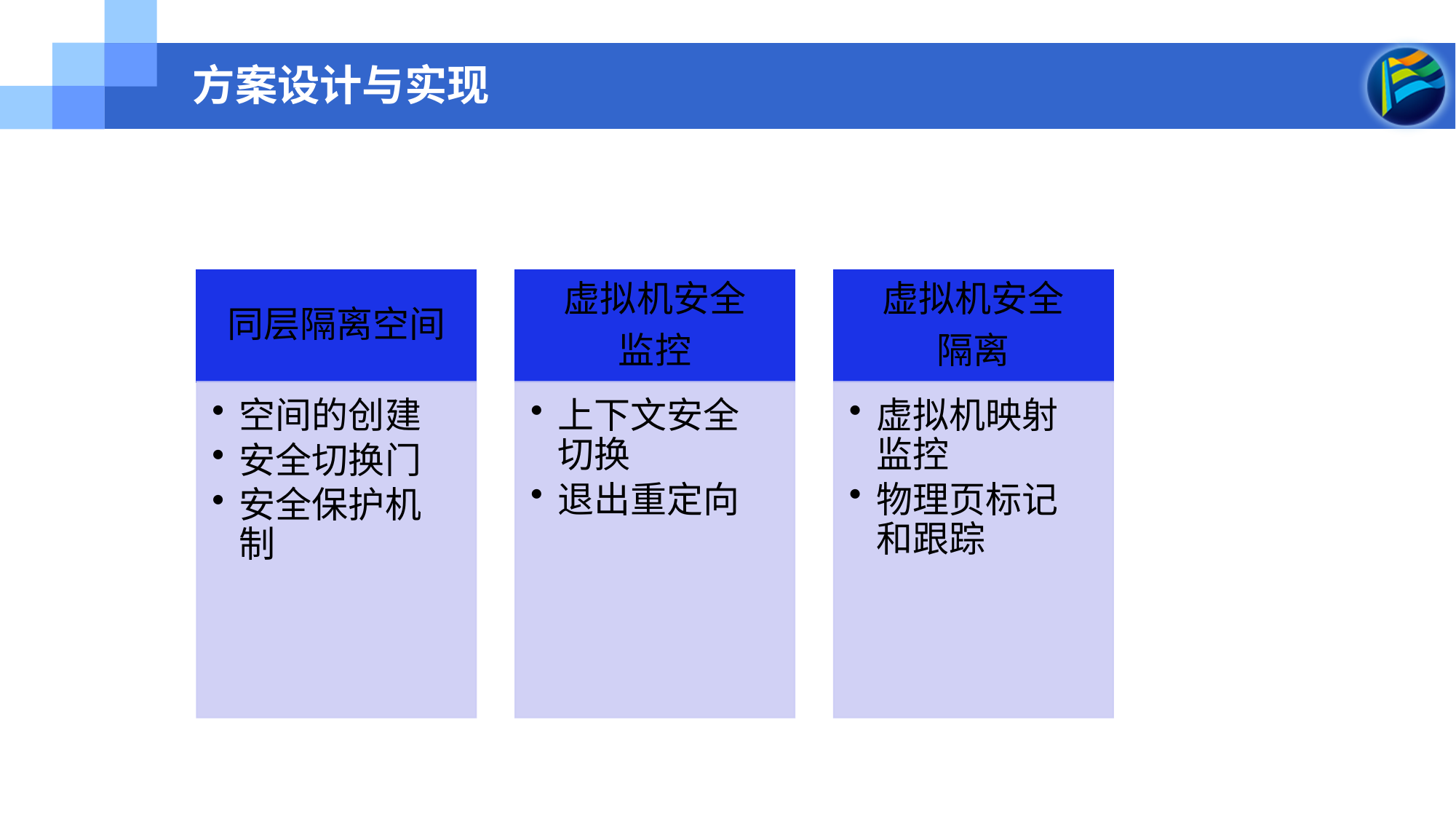

# 方案设计与实现
同层隔离空间
空间的创建
安全切换门
安全保护机制
虚拟机安全
监控
上下文安全切换
退出重定向
虚拟机安全
隔离
虚拟机映射监控
物理页标记和跟踪
17